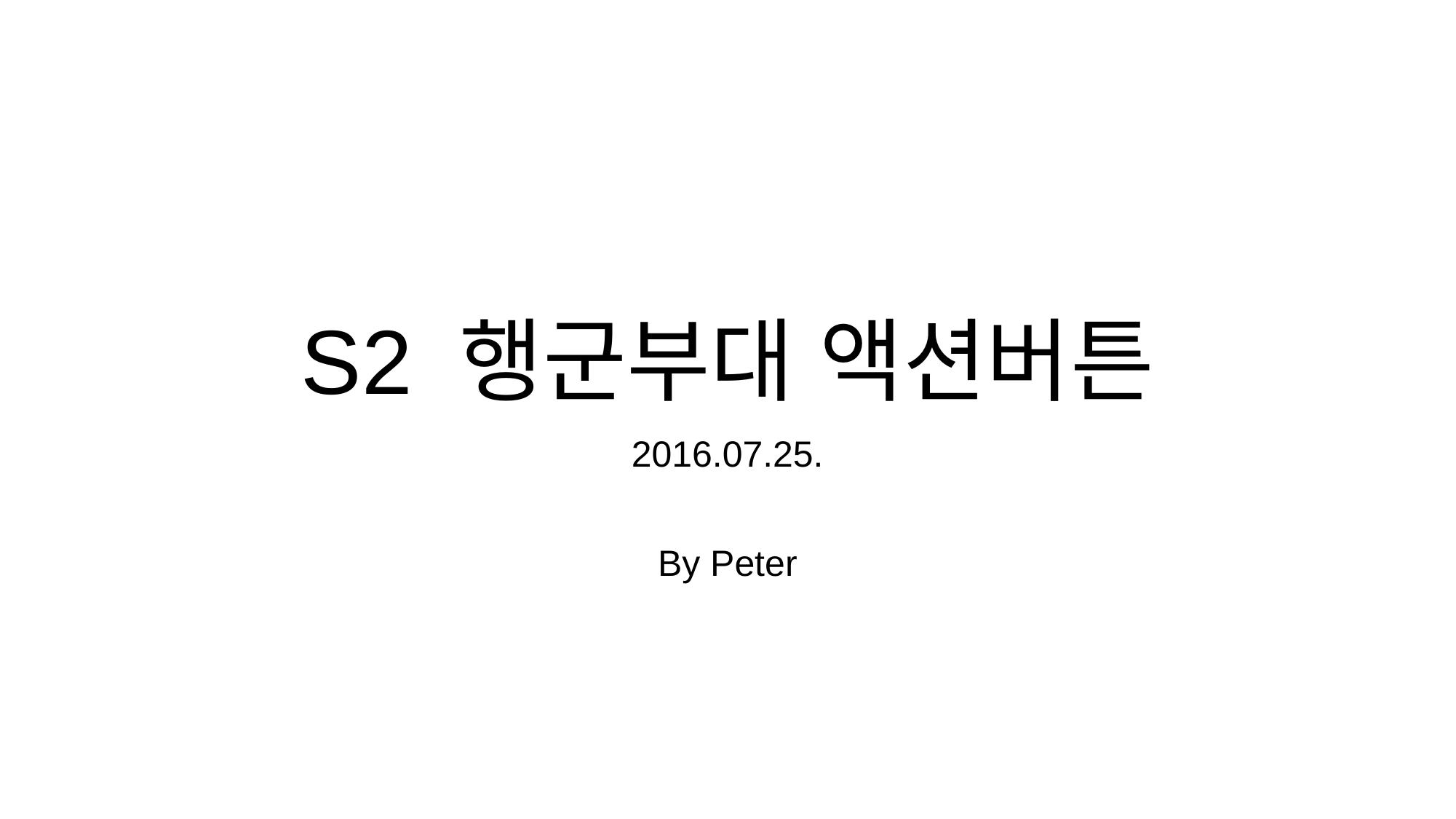

# S2 행군부대 액션버튼
2016.07.25.

By Peter